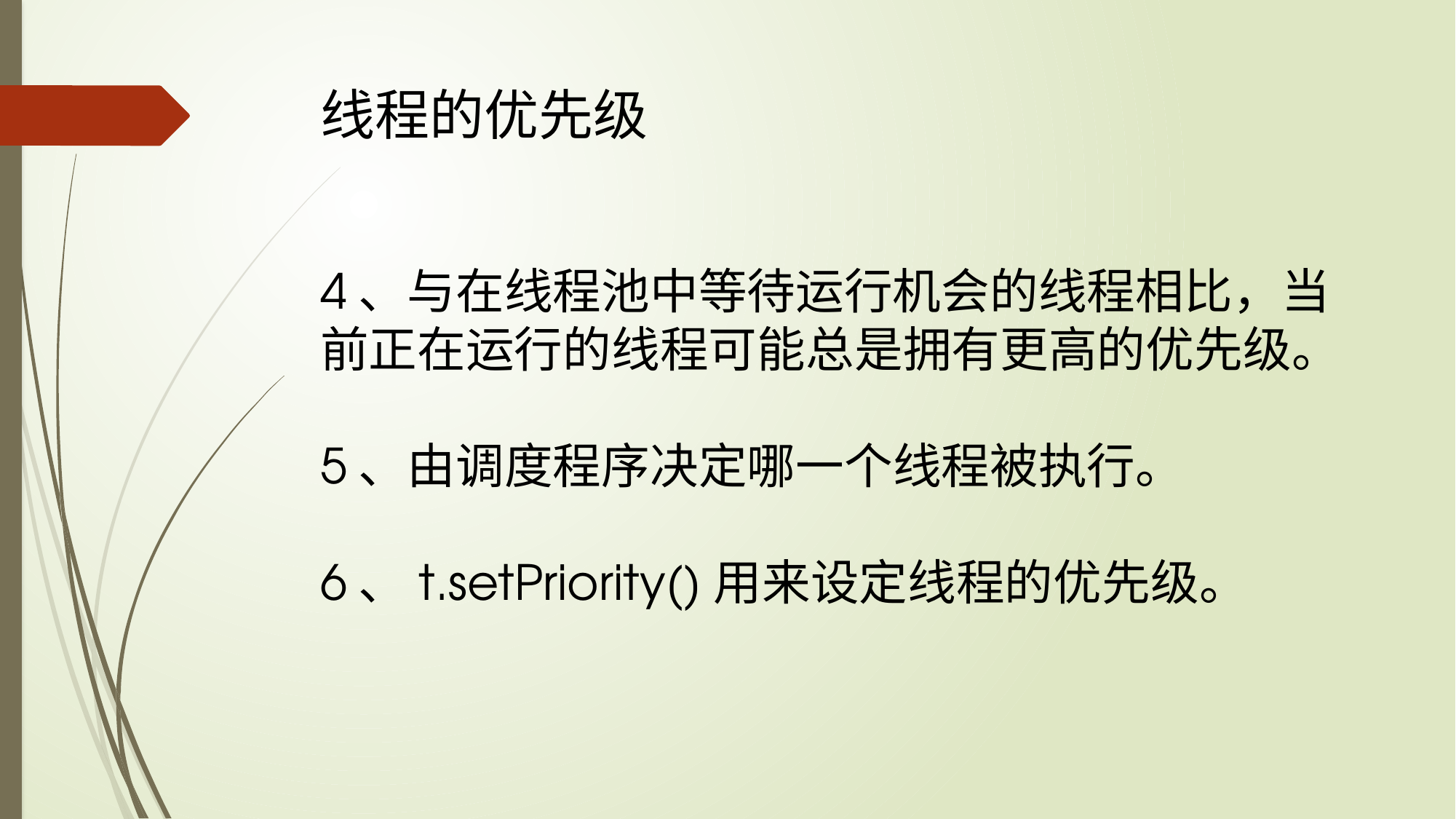

# 线程的优先级
4、与在线程池中等待运行机会的线程相比，当前正在运行的线程可能总是拥有更高的优先级。

5、由调度程序决定哪一个线程被执行。

6、t.setPriority()用来设定线程的优先级。